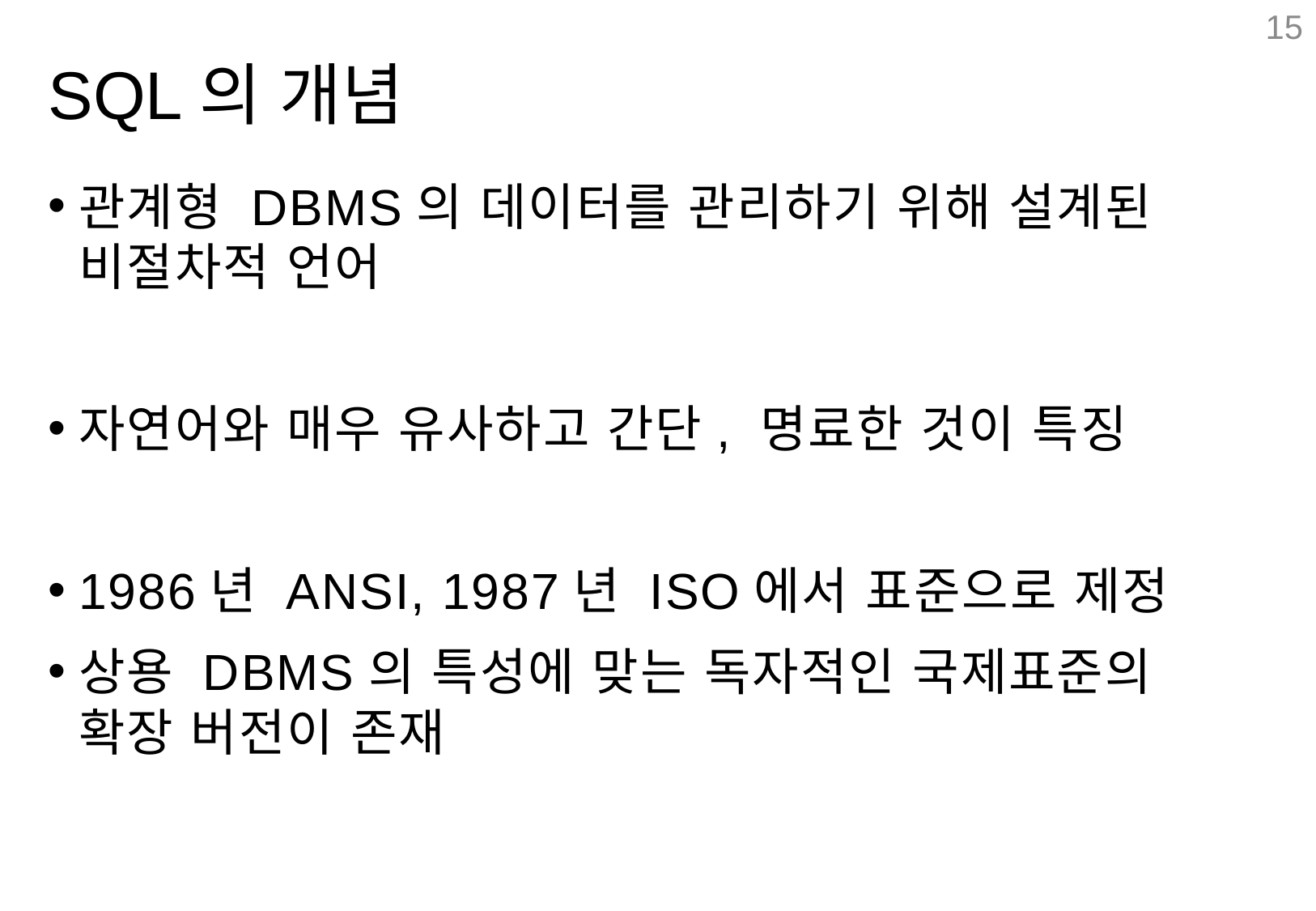

15
# SQL의 개념
관계형 DBMS의 데이터를 관리하기 위해 설계된 비절차적 언어

자연어와 매우 유사하고 간단, 명료한 것이 특징

1986년 ANSI, 1987년 ISO에서 표준으로 제정
상용 DBMS의 특성에 맞는 독자적인 국제표준의 확장 버전이 존재